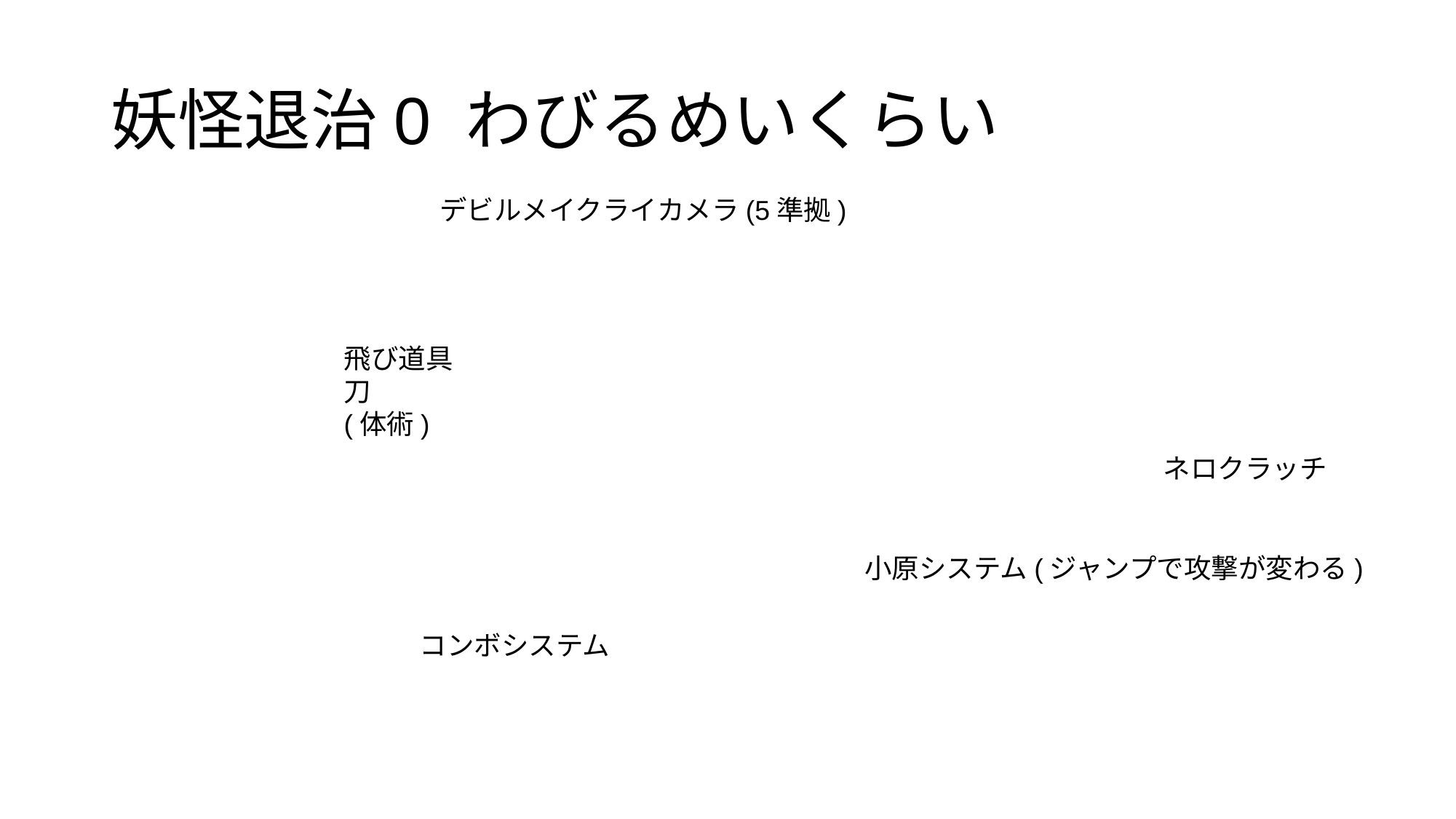

# 妖怪退治0 わびるめいくらい
デビルメイクライカメラ(5準拠)
飛び道具
刀
(体術)
ネロクラッチ
小原システム(ジャンプで攻撃が変わる)
コンボシステム